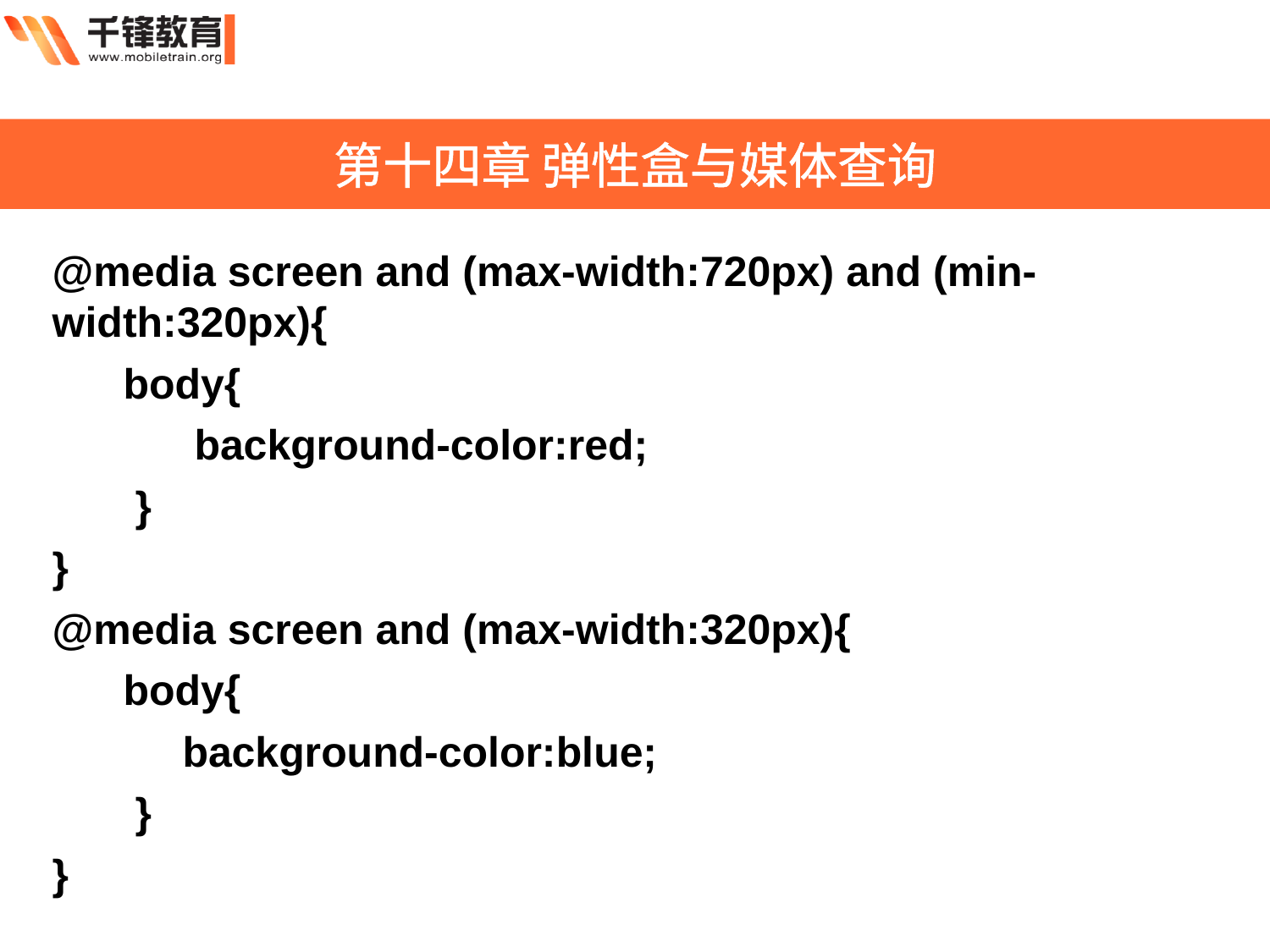

第十四章 弹性盒与媒体查询
@media screen and (max-width:720px) and (min-width:320px){
      body{
            background-color:red;
       }
}
@media screen and (max-width:320px){
      body{
           background-color:blue;
       }
}